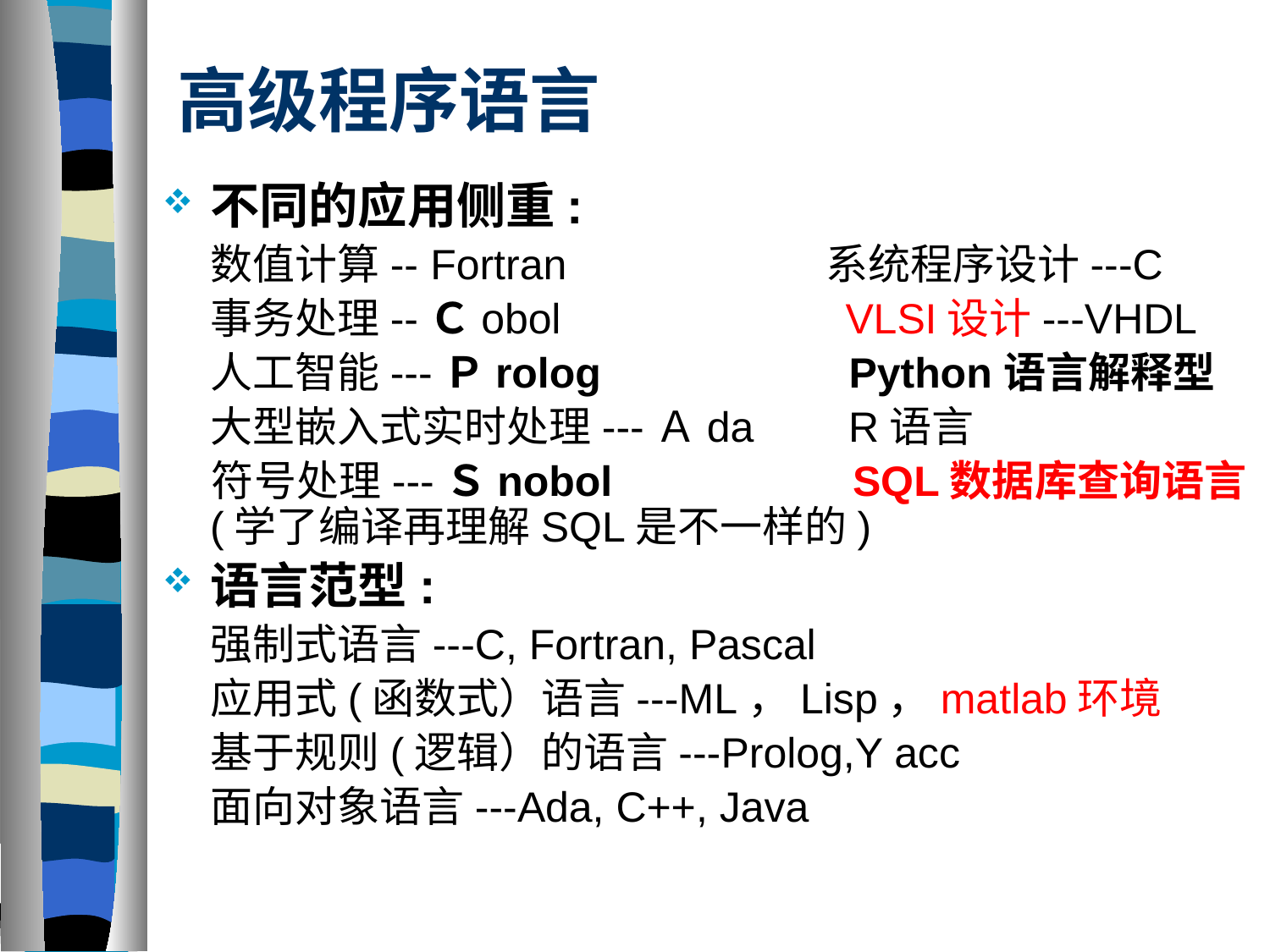

# 高级程序语言

不同的应用侧重:
    数值计算-- Fortran                     系统程序设计---C
    事务处理--Ｃobol                        VLSI设计---VHDL
    人工智能---Ｐrolog                     Python语言解释型
    大型嵌入式实时处理---Ａda        R语言
    符号处理---Ｓnobol                    SQL数据库查询语言(学了编译再理解SQL是不一样的)
语言范型:
    强制式语言---C, Fortran, Pascal
    应用式(函数式）语言---ML，Lisp，matlab环境
    基于规则(逻辑）的语言---Prolog,Y acc
    面向对象语言---Ada, C++, Java